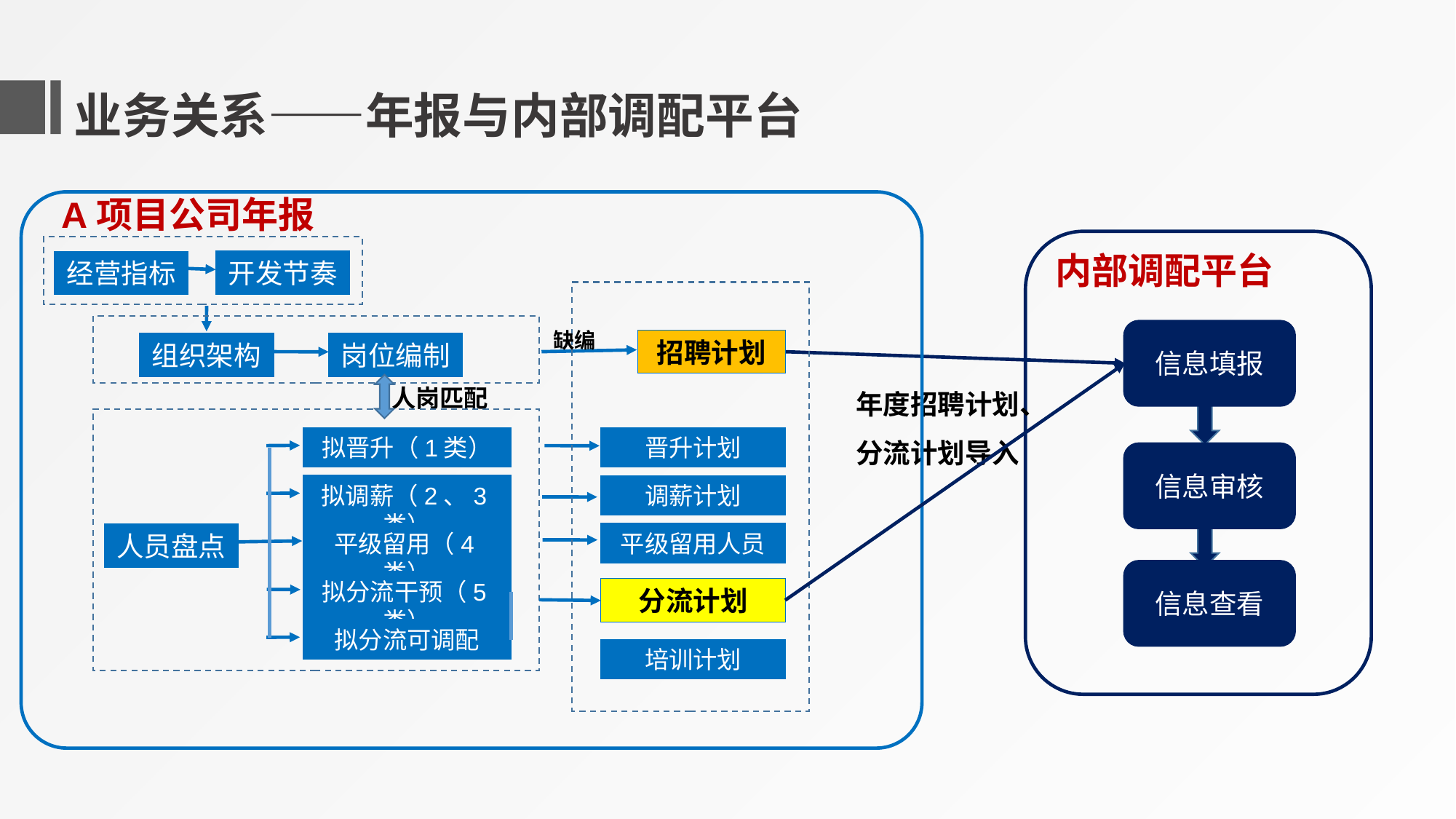

业务关系——年报与内部调配平台

A项目公司年报

开发节奏
经营指标

缺编
招聘计划
组织架构
岗位编制
人岗匹配
拟晋升（1类）
晋升计划
拟调薪（2、3类）
调薪计划
平级留用（4类）
平级留用人员
人员盘点
拟分流干预（5类）
分流计划
拟分流可调配
培训计划

内部调配平台
信息填报

信息审核

信息查看
年度招聘计划、
分流计划导入